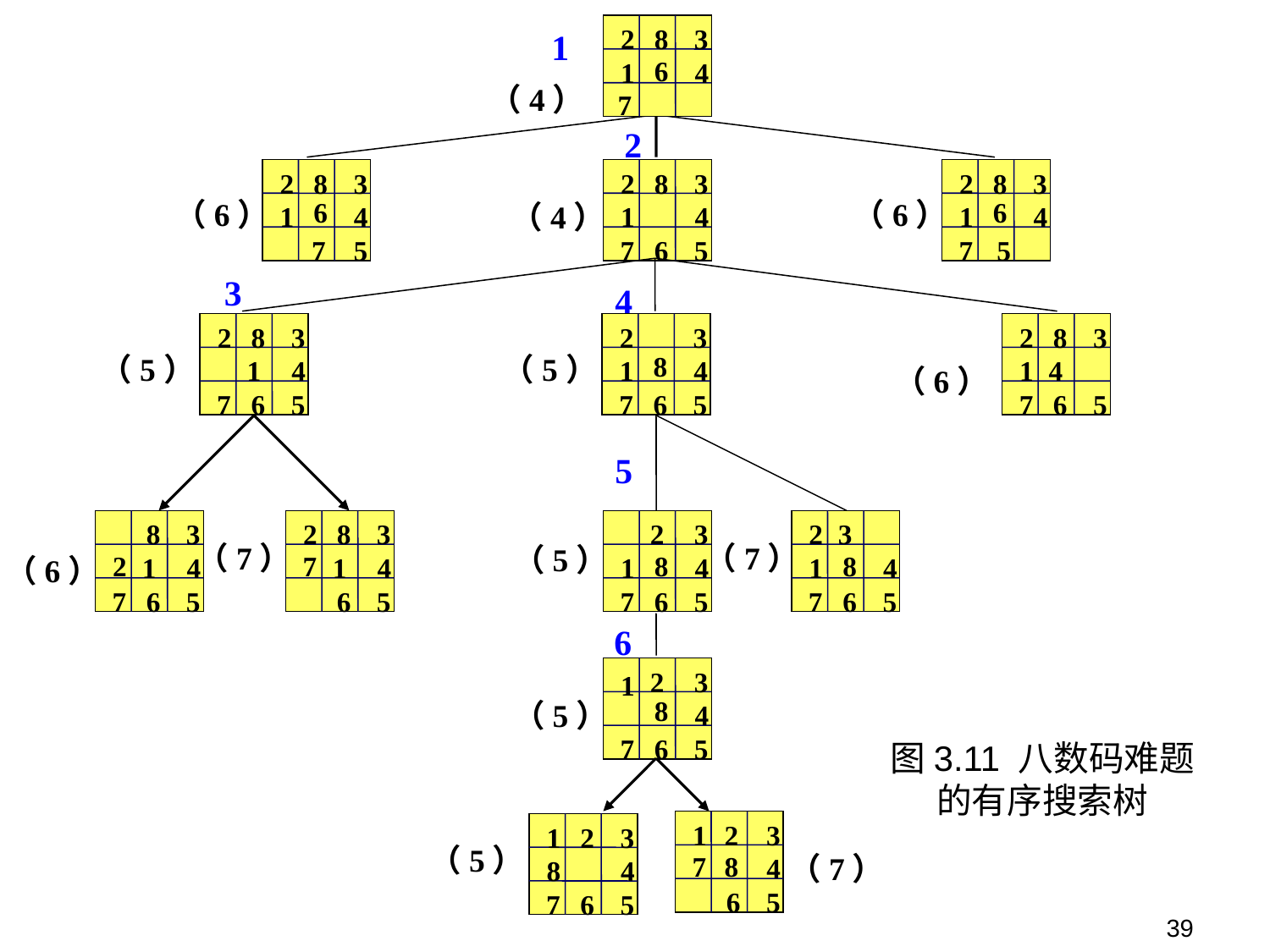

2
8
3
6
1
4
（4）
7
1
7
5

2
8
3
6
1
4
7
5

2
8
3
1
4
7
6
5

2
8
3
6
1
4
7
5
（6）
（6）
（4）

2

2
8
3
1
4
7
6
5

2
3
8
1
4
7
6
5

2
8
3
1
4
7
6
5
（5）
（5）
（6）
3
4

8
3
2
1
4
7
6
5

2
8
3
7
1
4
6
5
（7）
（6）

2
3
8
1
4
7
6
5

2
3
8
1
4
7
6
5
（7）
（5）
5

2
3
1
8
4
7
6
5
（5）
6
图3.11 八数码难题的有序搜索树

1
2
3
7
8
4
6
5

1
2
3
8
4
7
6
5
（5）
（7）
39